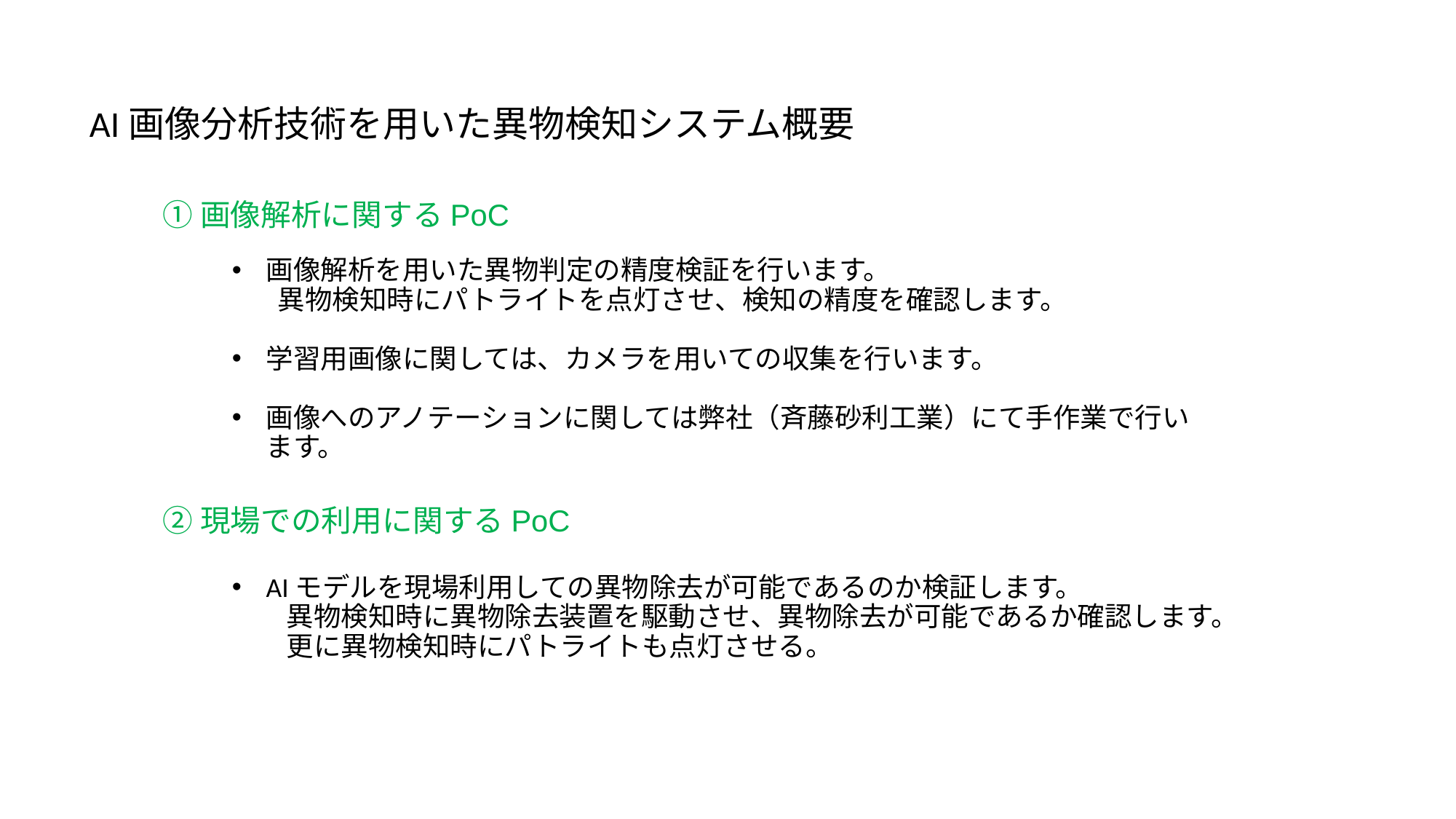

AI画像分析技術を用いた異物検知システム概要
操作室
①画像解析に関するPoC

画像解析を用いた異物判定の精度検証を行います。
　   異物検知時にパトライトを点灯させ、検知の精度を確認します。

学習用画像に関しては、カメラを用いての収集を行います。

画像へのアノテーションに関しては弊社（斉藤砂利工業）にて手作業で行います。
②現場での利用に関するPoC

AIモデルを現場利用しての異物除去が可能であるのか検証します。
　　異物検知時に異物除去装置を駆動させ、異物除去が可能であるか確認します。
　　更に異物検知時にパトライトも点灯させる。